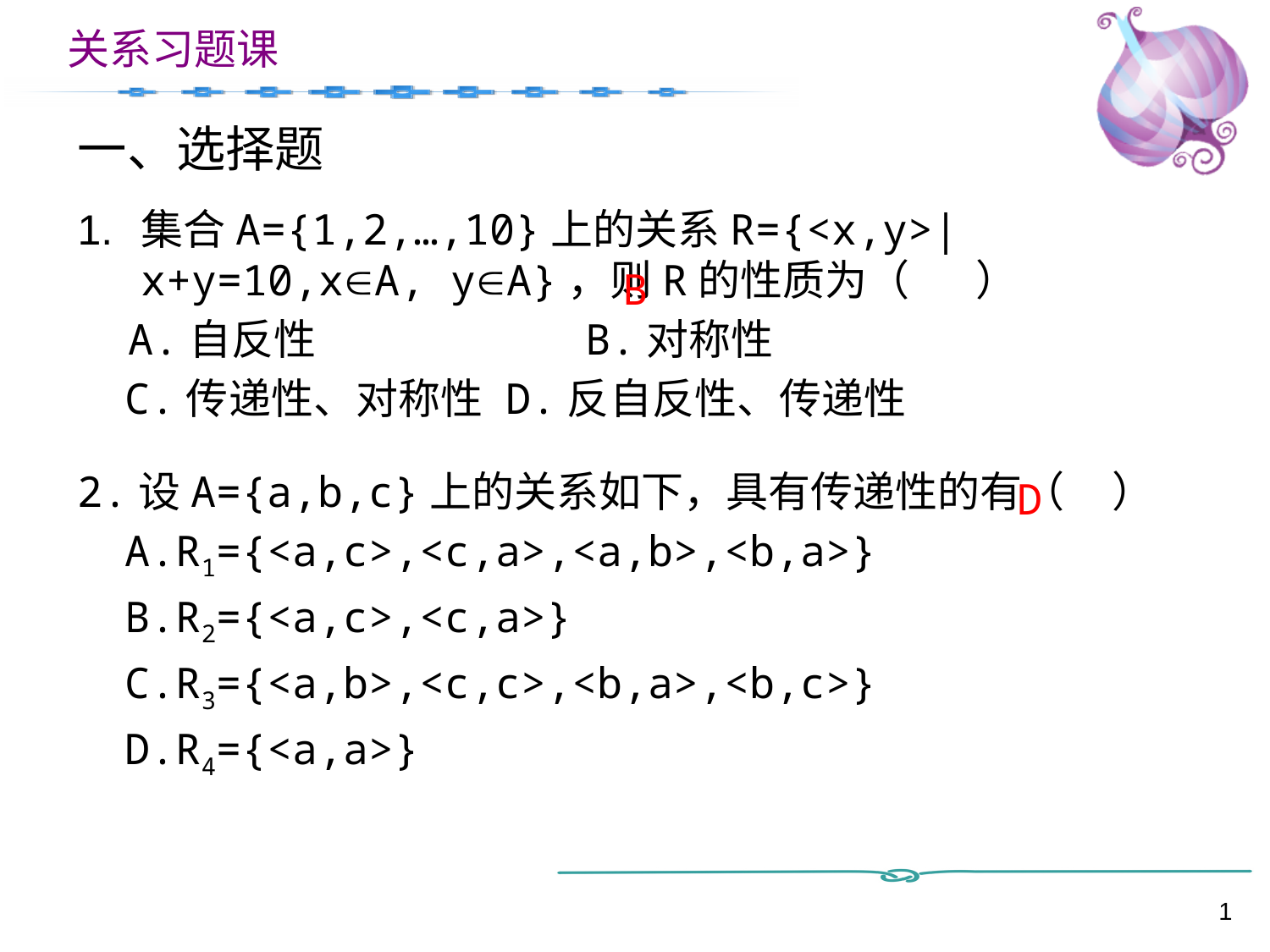

# 一、选择题
集合A={1,2,…,10}上的关系R={<x,y>|x+y=10,x∈A, y∈A}，则R的性质为（       ）
  A.自反性 			B.对称性
	C.传递性、对称性 	D.反自反性、传递性
2.设A={a,b,c}上的关系如下，具有传递性的有（     ）
	A.R1={<a,c>,<c,a>,<a,b>,<b,a>}
	B.R2={<a,c>,<c,a>}
	C.R3={<a,b>,<c,c>,<b,a>,<b,c>}
	D.R4={<a,a>}
B
D
1